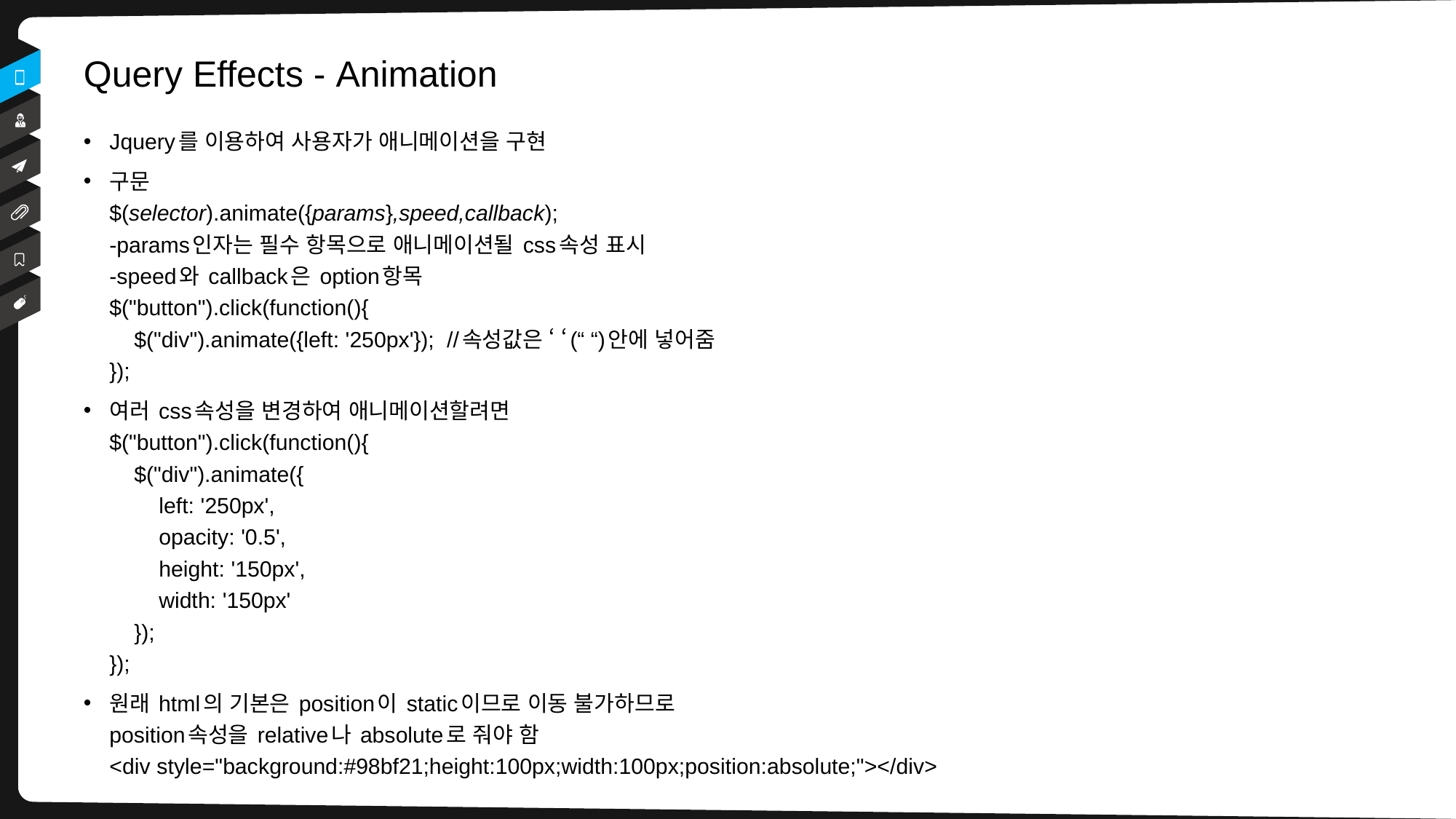

# Query Effects - Animation
Jquery를 이용하여 사용자가 애니메이션을 구현
구문
$(selector).animate({params},speed,callback);
-params인자는 필수 항목으로 애니메이션될 css속성 표시
-speed와 callback은 option항목
$("button").click(function(){
    $("div").animate({left: '250px'});  //속성값은 ‘ ‘(“ “)안에 넣어줌
});
여러 css속성을 변경하여 애니메이션할려면
$("button").click(function(){
    $("div").animate({
        left: '250px',
        opacity: '0.5',
        height: '150px',
        width: '150px'
    });
});
원래 html의 기본은 position이 static이므로 이동 불가하므로
position속성을 relative나 absolute로 줘야 함
<div style="background:#98bf21;height:100px;width:100px;position:absolute;"></div>